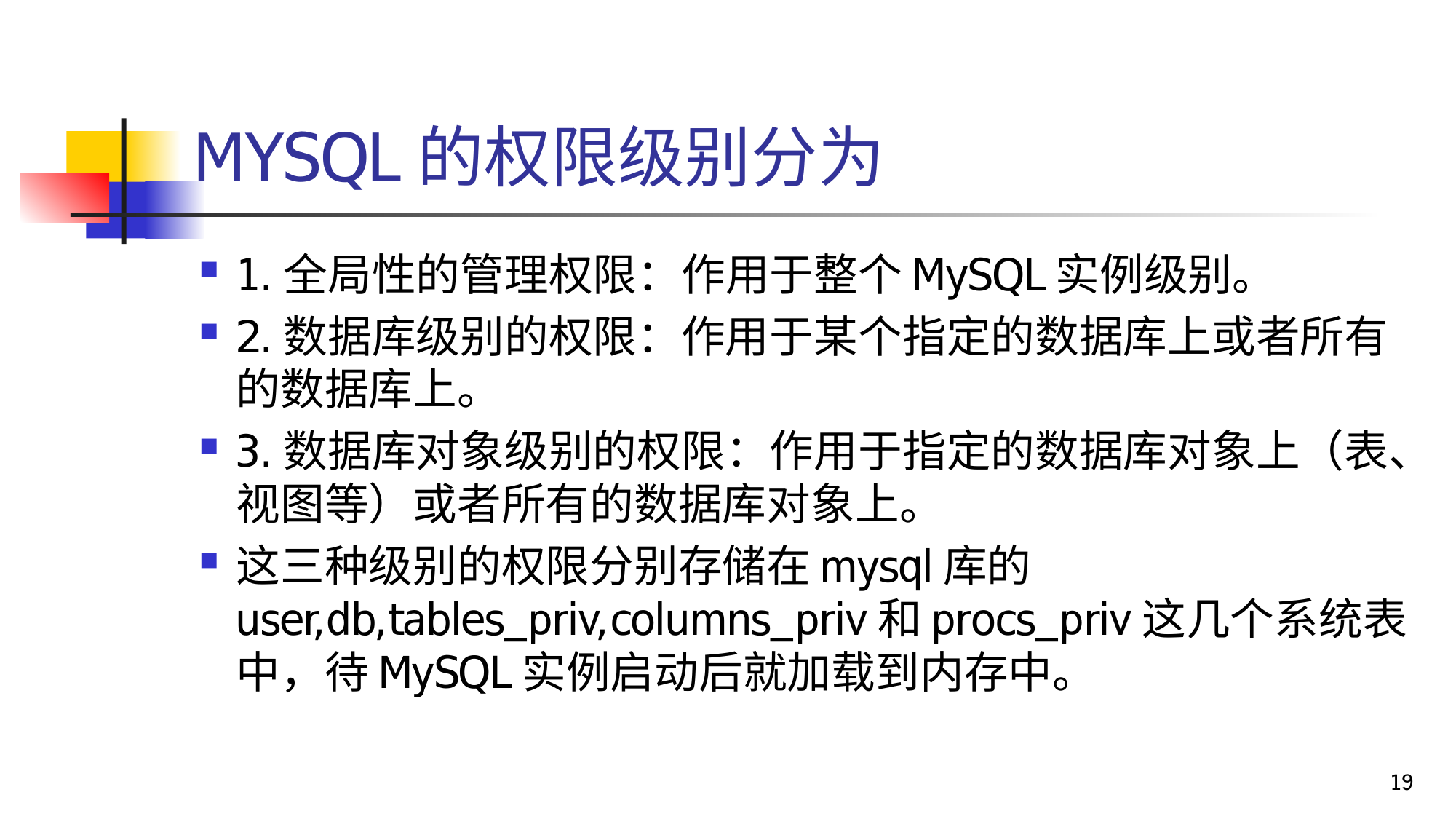

# MYSQL的权限级别分为
1.全局性的管理权限：作用于整个MySQL实例级别。
2.数据库级别的权限：作用于某个指定的数据库上或者所有的数据库上。
3.数据库对象级别的权限：作用于指定的数据库对象上（表、视图等）或者所有的数据库对象上。
这三种级别的权限分别存储在mysql库的user,db,tables_priv,columns_priv和procs_priv这几个系统表中，待MySQL实例启动后就加载到内存中。

19